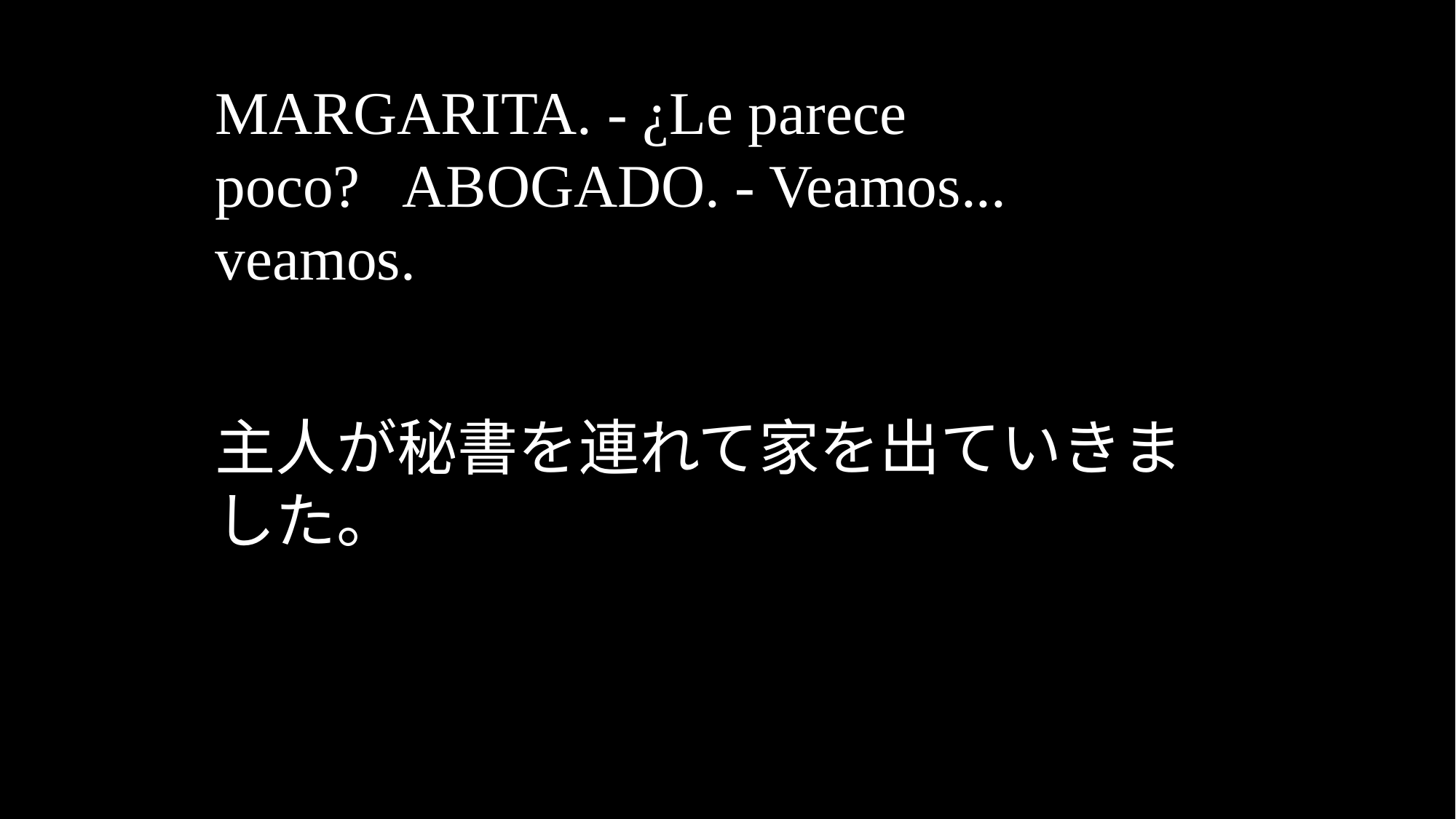

MARGARITA. - ¿Le parece poco?   ABOGADO. - Veamos... veamos.

主人が秘書を連れて家を出ていきました。